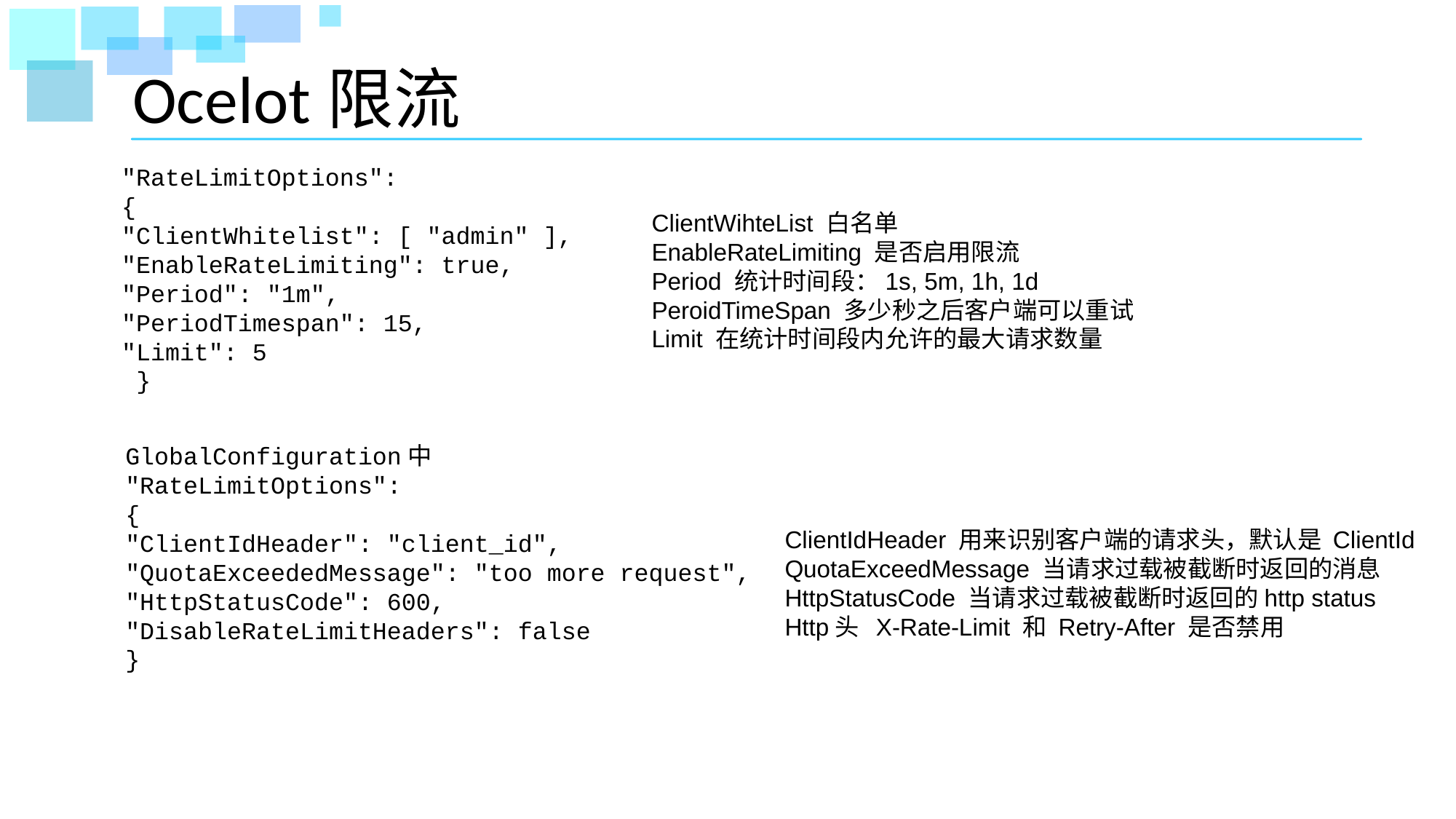

# Ocelot限流
"RateLimitOptions":
{
"ClientWhitelist": [ "admin" ],
"EnableRateLimiting": true,
"Period": "1m",
"PeriodTimespan": 15,
"Limit": 5
 }
ClientWihteList 白名单
EnableRateLimiting 是否启用限流
Period 统计时间段：1s, 5m, 1h, 1d
PeroidTimeSpan 多少秒之后客户端可以重试
Limit 在统计时间段内允许的最大请求数量
GlobalConfiguration中
"RateLimitOptions":
{
"ClientIdHeader": "client_id",
"QuotaExceededMessage": "too more request",
"HttpStatusCode": 600,
"DisableRateLimitHeaders": false
}
ClientIdHeader 用来识别客户端的请求头，默认是 ClientId
QuotaExceedMessage 当请求过载被截断时返回的消息
HttpStatusCode 当请求过载被截断时返回的http status
Http头  X-Rate-Limit 和 Retry-After 是否禁用